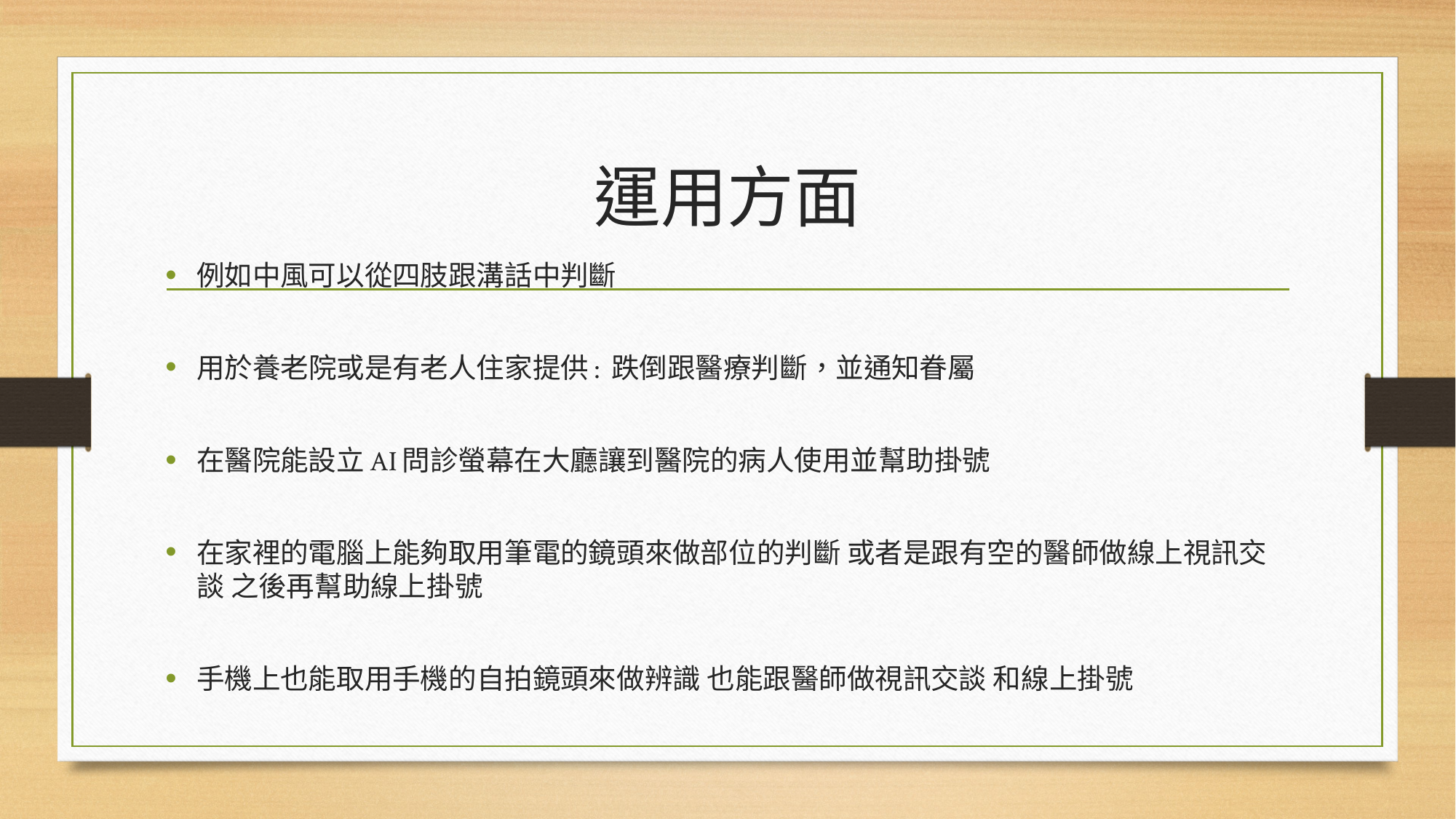

# 運用方面

例如中風可以從四肢跟溝話中判斷

用於養老院或是有老人住家提供: 跌倒跟醫療判斷，並通知眷屬

在醫院能設立AI問診螢幕在大廳讓到醫院的病人使用並幫助掛號

在家裡的電腦上能夠取用筆電的鏡頭來做部位的判斷 或者是跟有空的醫師做線上視訊交談 之後再幫助線上掛號

手機上也能取用手機的自拍鏡頭來做辨識 也能跟醫師做視訊交談 和線上掛號